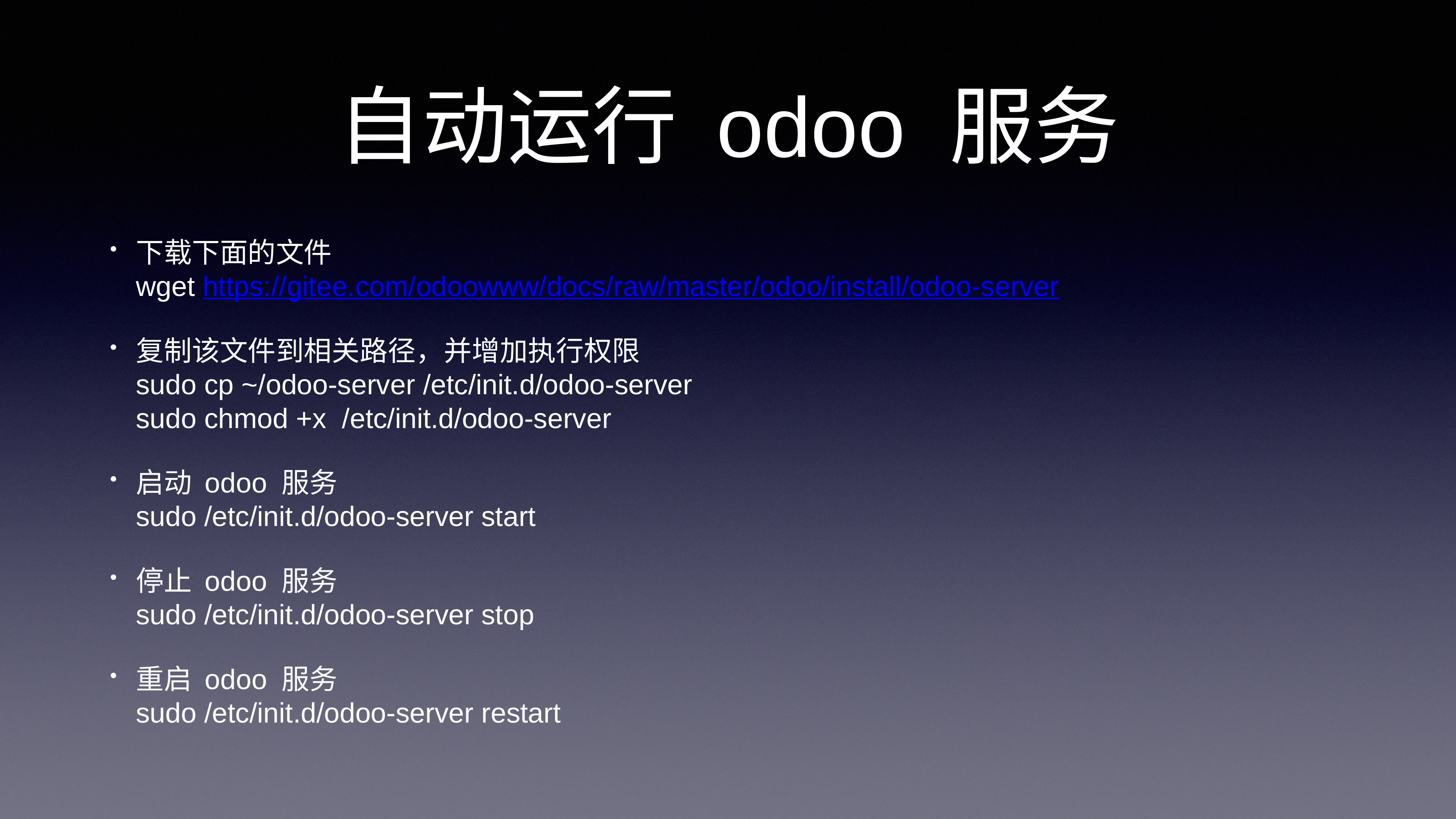

# 自动运行 odoo 服务
下载下面的文件
wget https://gitee.com/odoowww/docs/raw/master/odoo/install/odoo-server
复制该文件到相关路径，并增加执行权限
sudo cp ~/odoo-server /etc/init.d/odoo-server
sudo chmod +x  /etc/init.d/odoo-server
启动 odoo 服务
sudo /etc/init.d/odoo-server start
停止 odoo 服务
sudo /etc/init.d/odoo-server stop
重启 odoo 服务
sudo /etc/init.d/odoo-server restart